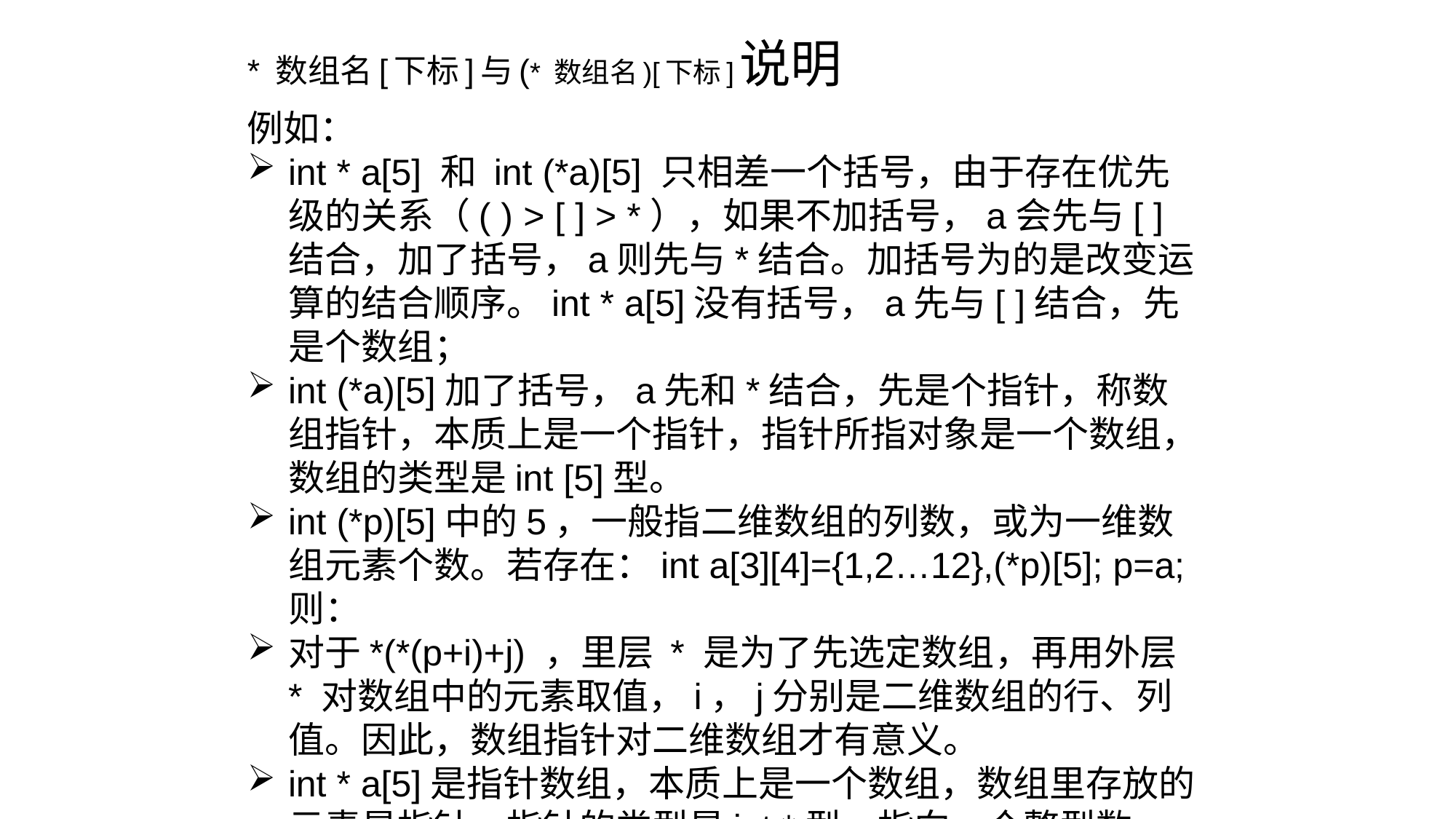

# * 数组名[下标]与(* 数组名)[下标]说明
例如：
int * a[5] 和 int (*a)[5] 只相差一个括号，由于存在优先级的关系（( ) > [ ] > *），如果不加括号，a会先与[ ]结合，加了括号，a则先与*结合。加括号为的是改变运算的结合顺序。int * a[5]没有括号，a先与[ ]结合，先是个数组；
int (*a)[5]加了括号，a先和*结合，先是个指针，称数组指针，本质上是一个指针，指针所指对象是一个数组，数组的类型是int [5]型。
int (*p)[5]中的5，一般指二维数组的列数，或为一维数组元素个数。若存在：int a[3][4]={1,2…12},(*p)[5]; p=a;则：
对于*(*(p+i)+j) ，里层 * 是为了先选定数组，再用外层 * 对数组中的元素取值，i，j分别是二维数组的行、列值。因此，数组指针对二维数组才有意义。
int * a[5]是指针数组，本质上是一个数组，数组里存放的元素是指针，指针的类型是int *型，指向一个整型数。